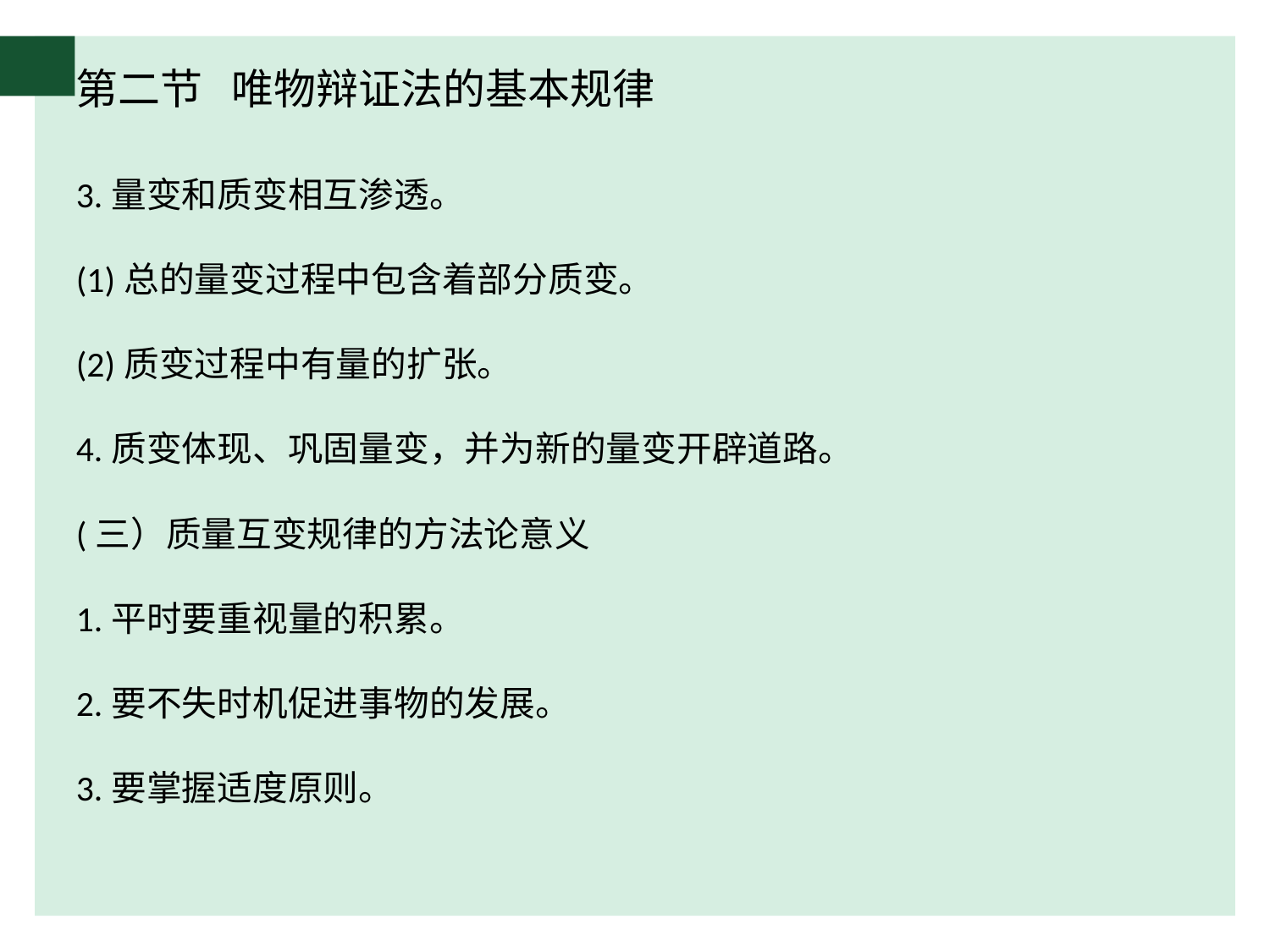

# 第二节   唯物辩证法的基本规律
3.量变和质变相互渗透。
(1)总的量变过程中包含着部分质变。
(2)质变过程中有量的扩张。
4.质变体现、巩固量变，并为新的量变开辟道路。
(三）质量互变规律的方法论意义
1.平时要重视量的积累。
2.要不失时机促进事物的发展。
3.要掌握适度原则。